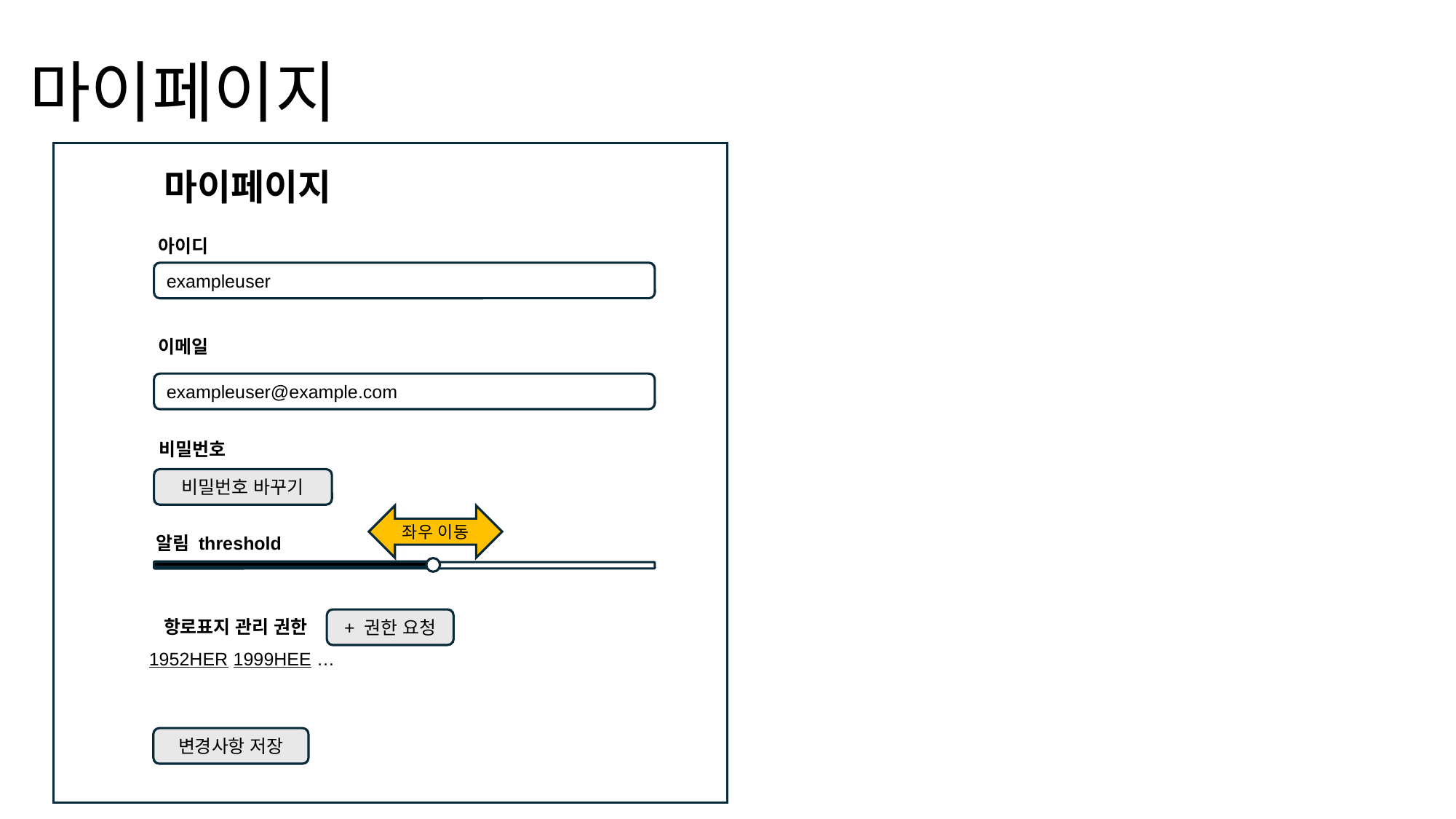

# 마이페이지

마이페이지
아이디
exampleuser
이메일
exampleuser@example.com
비밀번호
비밀번호 바꾸기
좌우 이동
알림 threshold

+ 권한 요청
항로표지 관리 권한
1952HER 1999HEE …
변경사항 저장